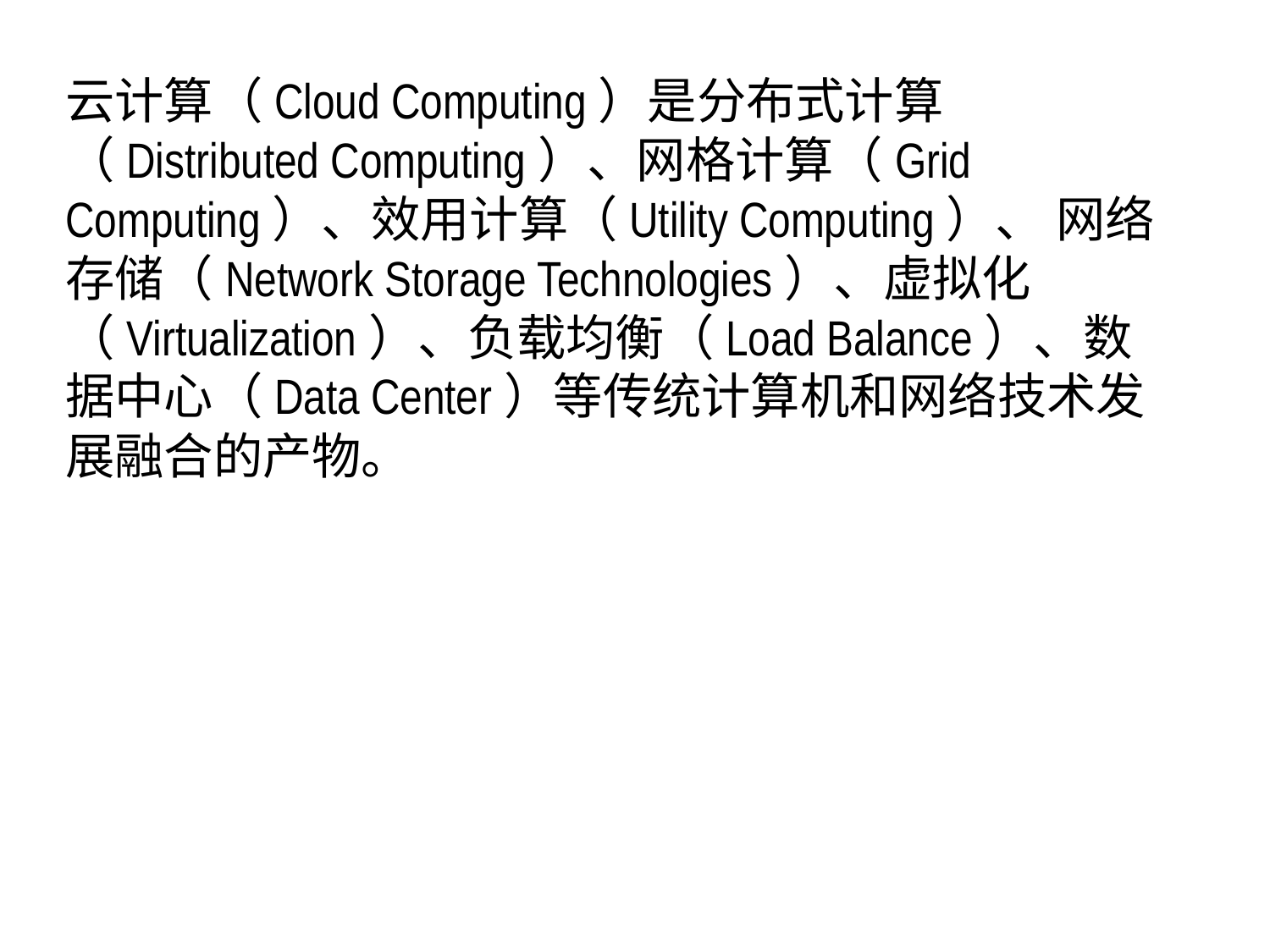

云计算（Cloud Computing）是分布式计算（Distributed Computing）、网格计算（Grid Computing）、效用计算（Utility Computing）、 网络存储（Network Storage Technologies）、虚拟化（Virtualization）、负载均衡（Load Balance）、数据中心（Data Center）等传统计算机和网络技术发展融合的产物。